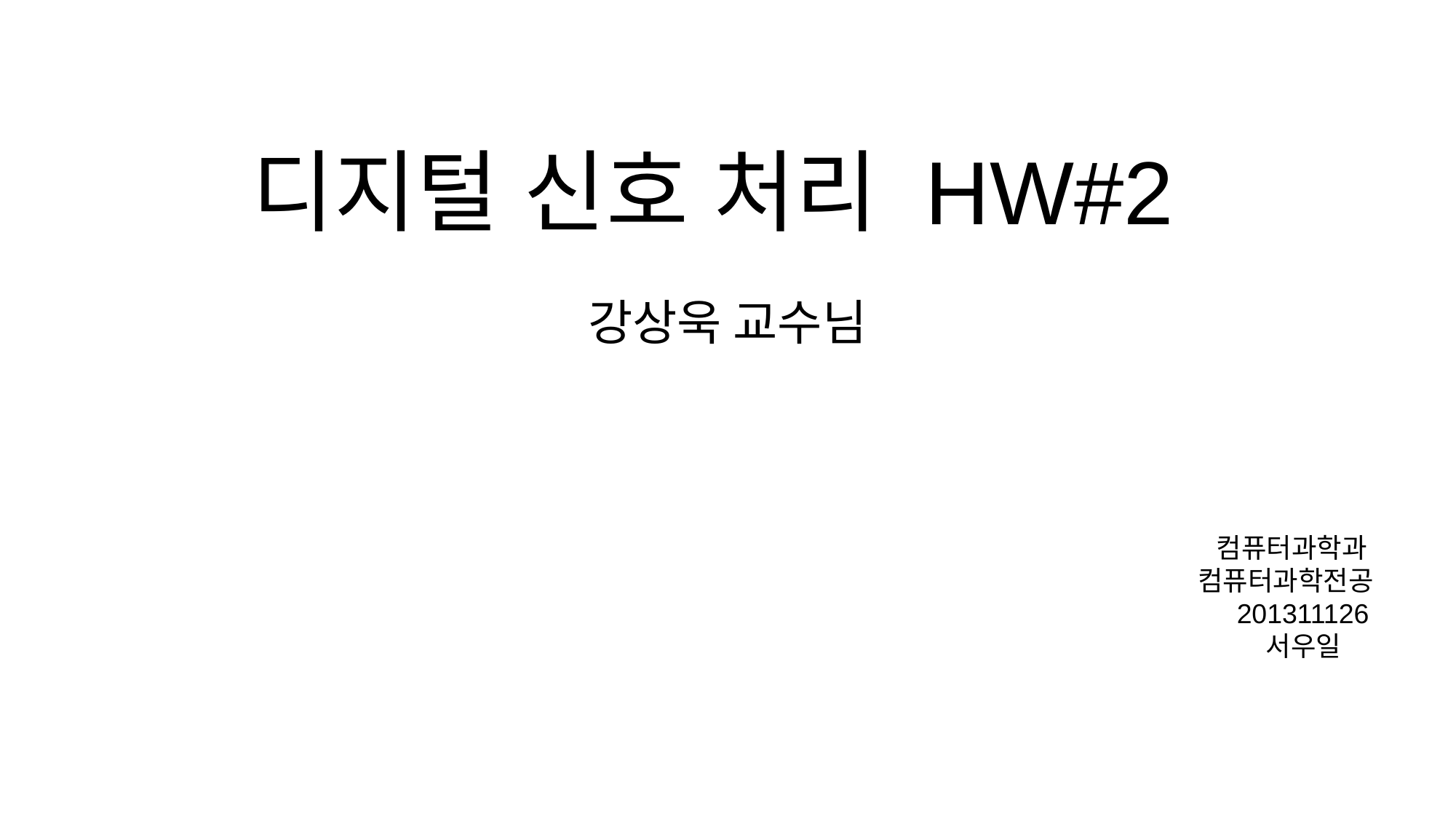

# 디지털 신호 처리 HW#2
강상욱 교수님
        컴퓨터과학과
     컴퓨터과학전공
          201311126
                서우일